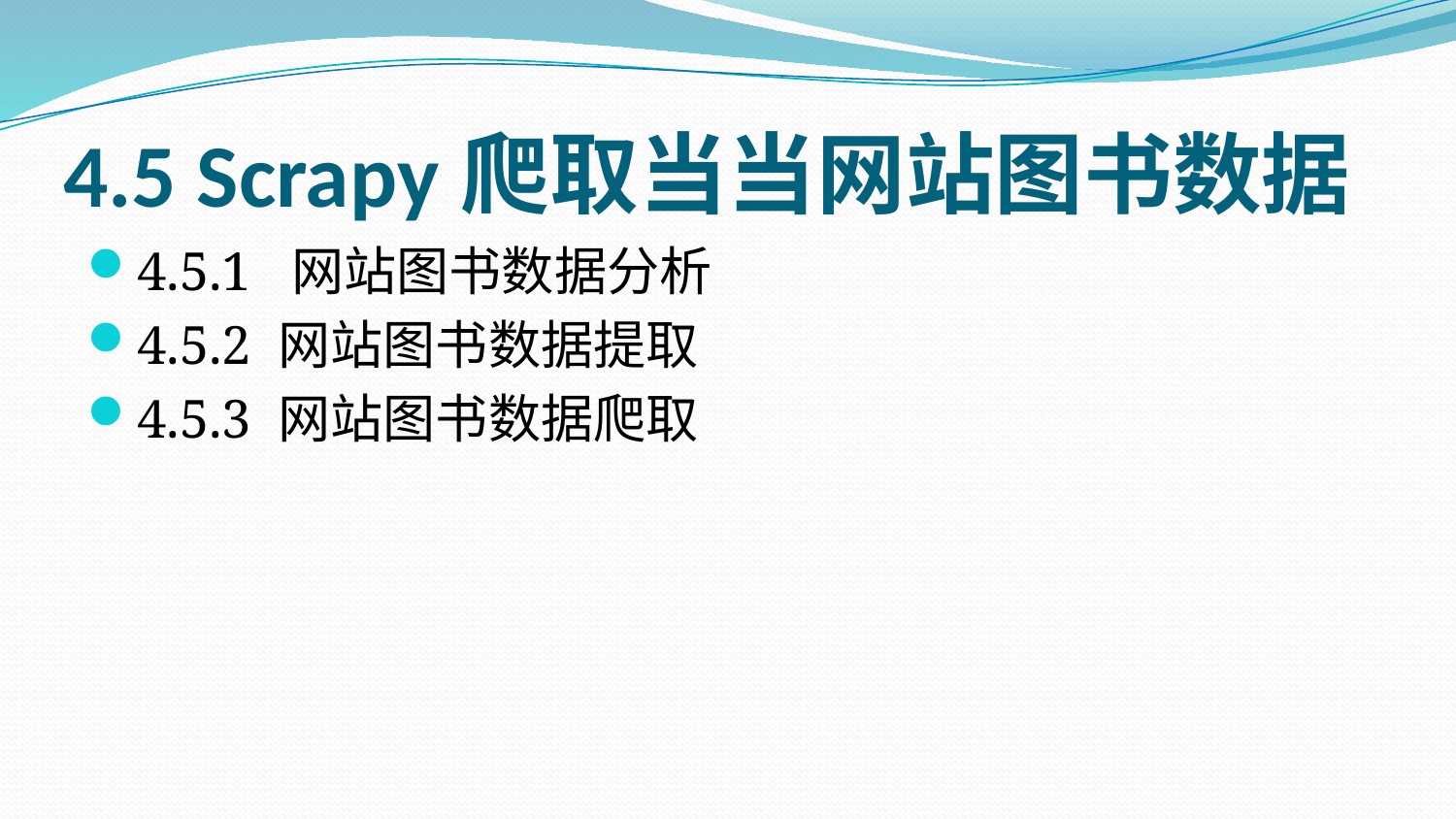

# 4.5 Scrapy爬取当当网站图书数据
4.5.1  网站图书数据分析
4.5.2 网站图书数据提取
4.5.3 网站图书数据爬取